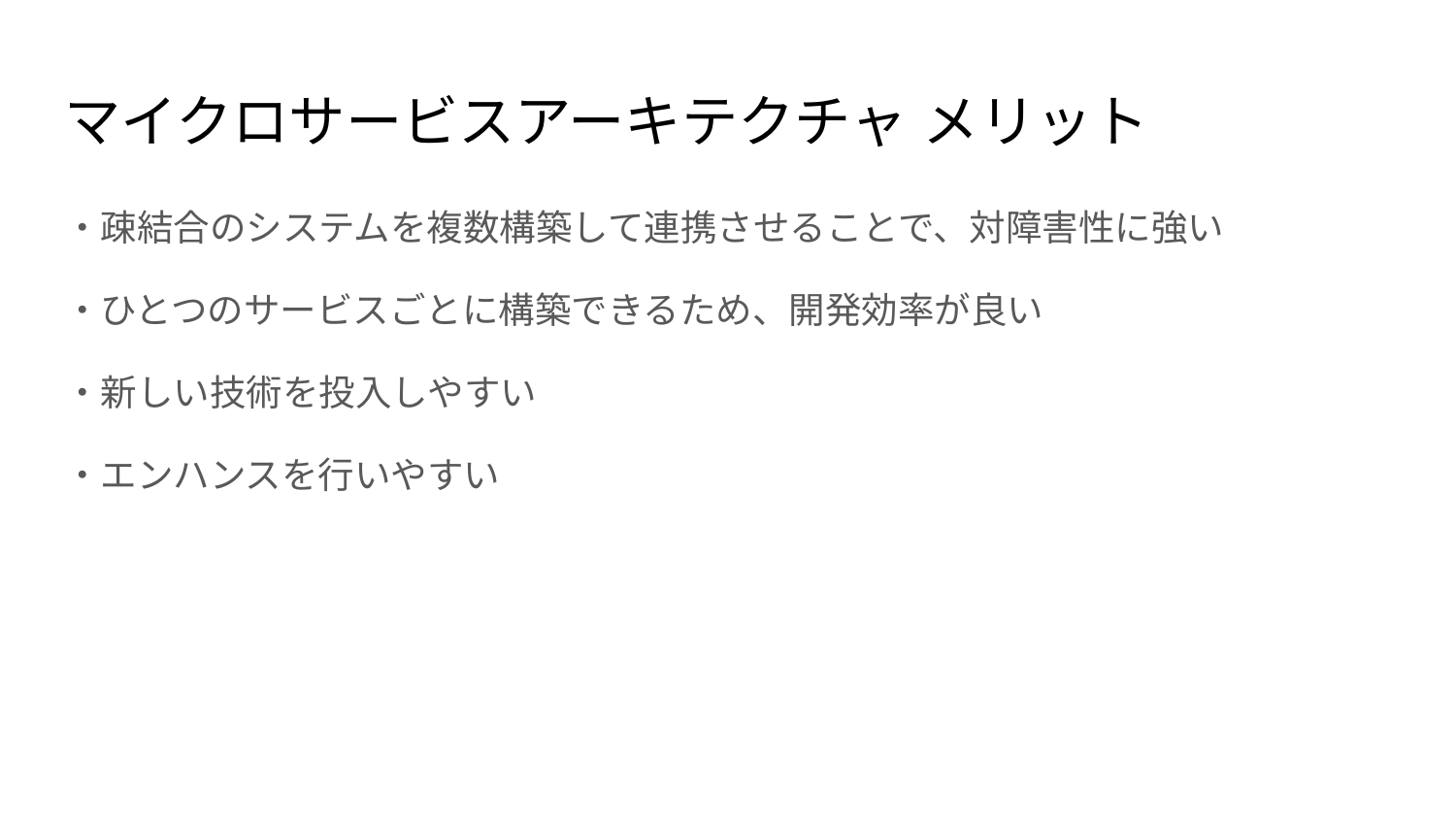

# マイクロサービスアーキテクチャ メリット
・疎結合のシステムを複数構築して連携させることで、対障害性に強い
・ひとつのサービスごとに構築できるため、開発効率が良い
・新しい技術を投入しやすい
・エンハンスを行いやすい